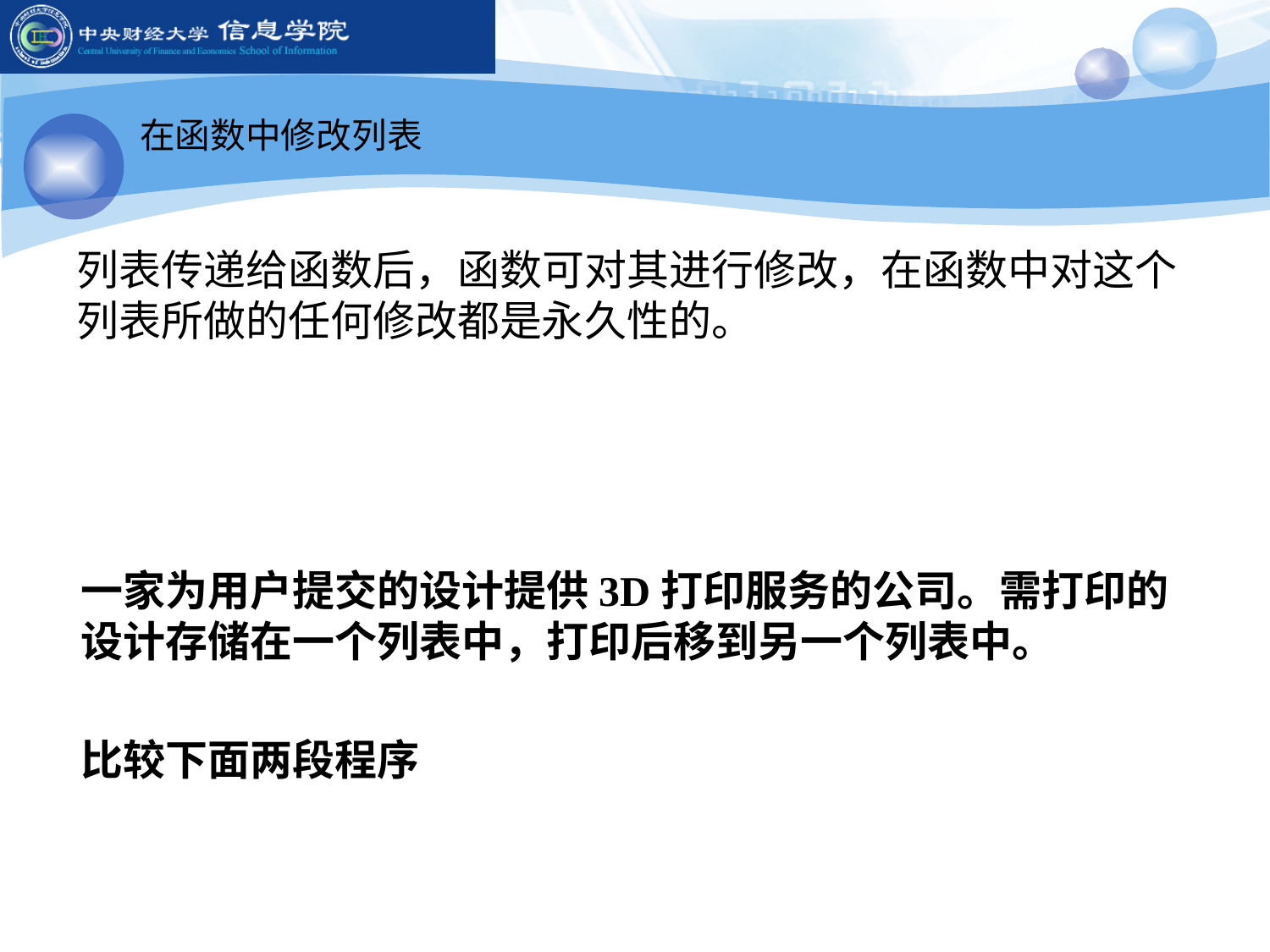

在函数中修改列表
列表传递给函数后，函数可对其进行修改，在函数中对这个列表所做的任何修改都是永久性的。

一家为用户提交的设计提供3D打印服务的公司。需打印的设计存储在一个列表中，打印后移到另一个列表中。

比较下面两段程序